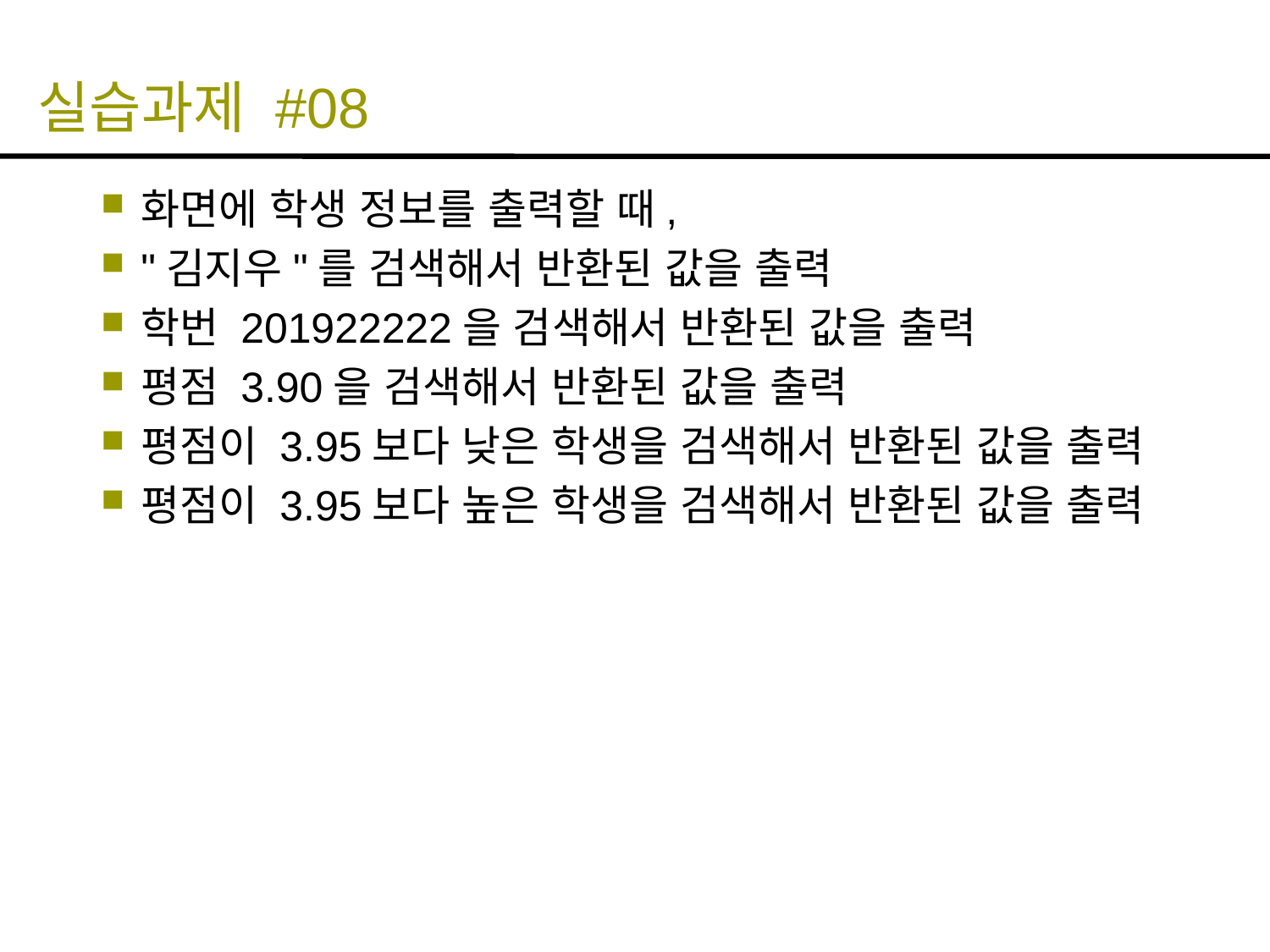

# 실습과제 #08
화면에 학생 정보를 출력할 때,
"김지우"를 검색해서 반환된 값을 출력
학번 201922222을 검색해서 반환된 값을 출력
평점 3.90을 검색해서 반환된 값을 출력
평점이 3.95보다 낮은 학생을 검색해서 반환된 값을 출력
평점이 3.95보다 높은 학생을 검색해서 반환된 값을 출력